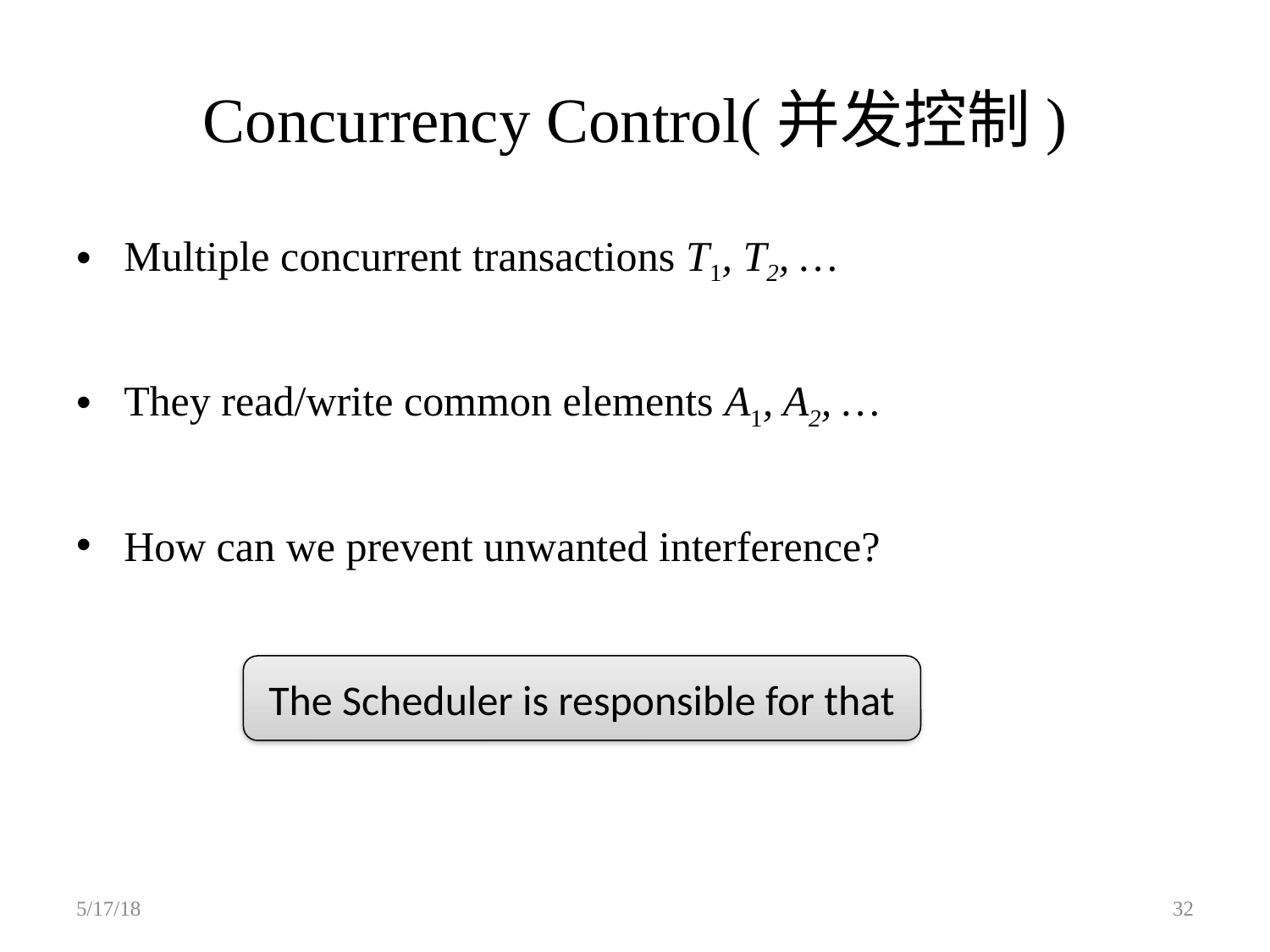

# Concurrency Control(并发控制)
Multiple concurrent transactions T1, T2, …

They read/write common elements A1, A2, …

How can we prevent unwanted interference?

The Scheduler is responsible for that
5/17/18
32